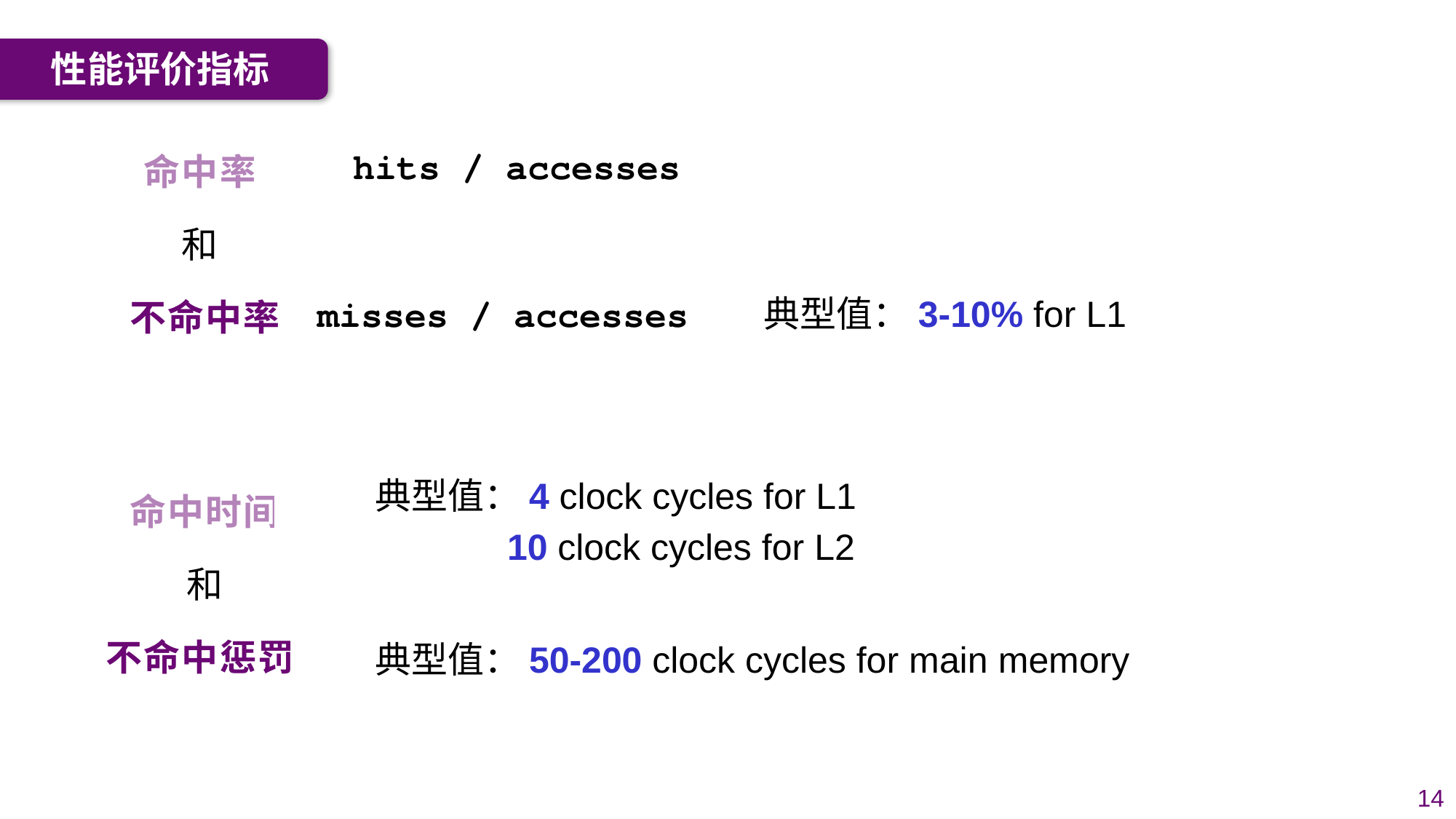

性能评价指标

命中率
和
不命中率
hits / accesses
misses / accesses
典型值：3-10% for L1
命中时间
和
不命中惩罚
典型值：4 clock cycles for L1
             10 clock cycles for L2
典型值：50-200 clock cycles for main memory

14